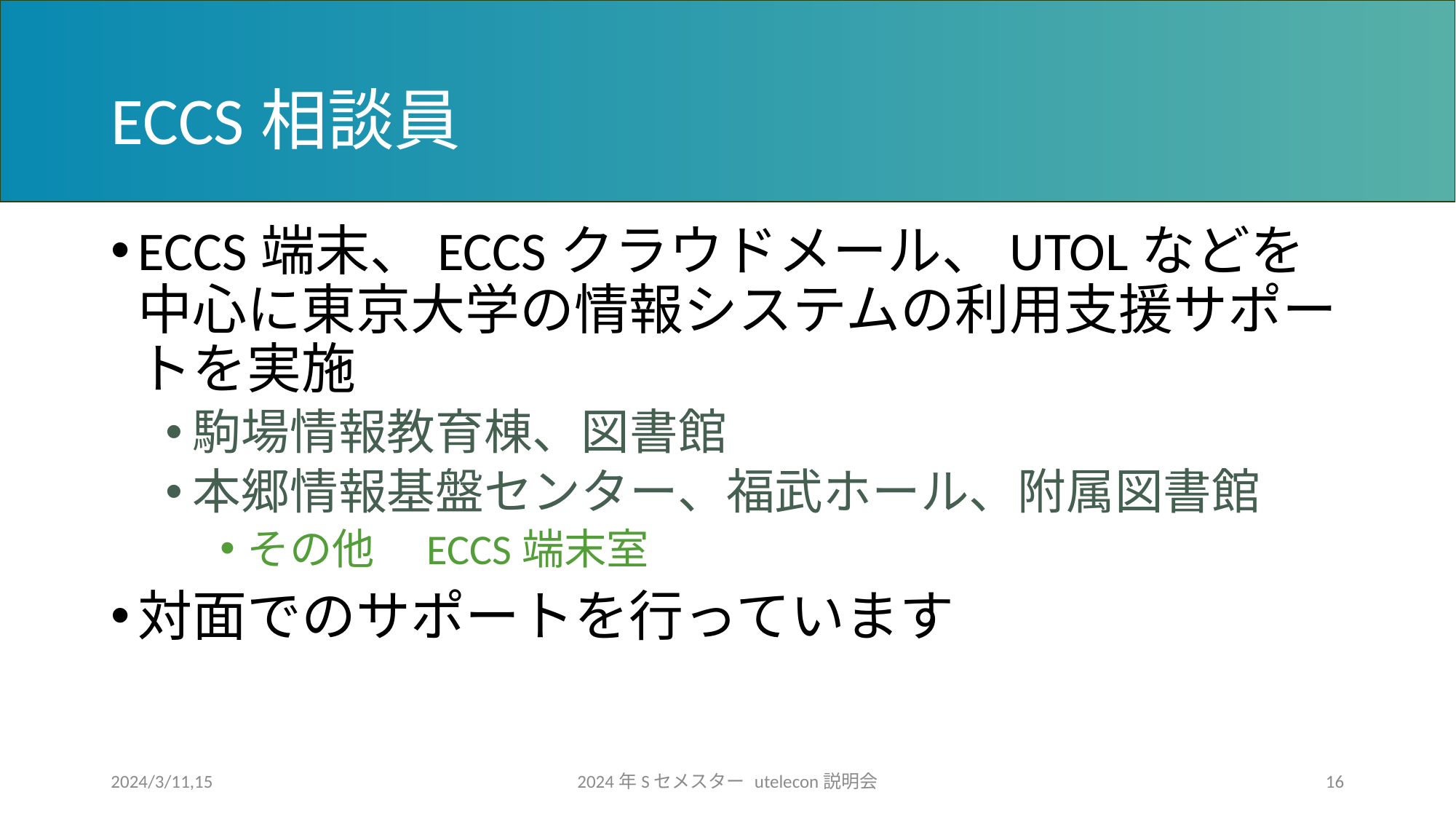

# ECCS相談員
ECCS端末、ECCSクラウドメール、UTOLなどを中心に東京大学の情報システムの利用支援サポートを実施
駒場情報教育棟、図書館
本郷情報基盤センター、福武ホール、附属図書館
その他　ECCS端末室
対面でのサポートを行っています
2024/3/11,15
2024年Sセメスター utelecon説明会
16